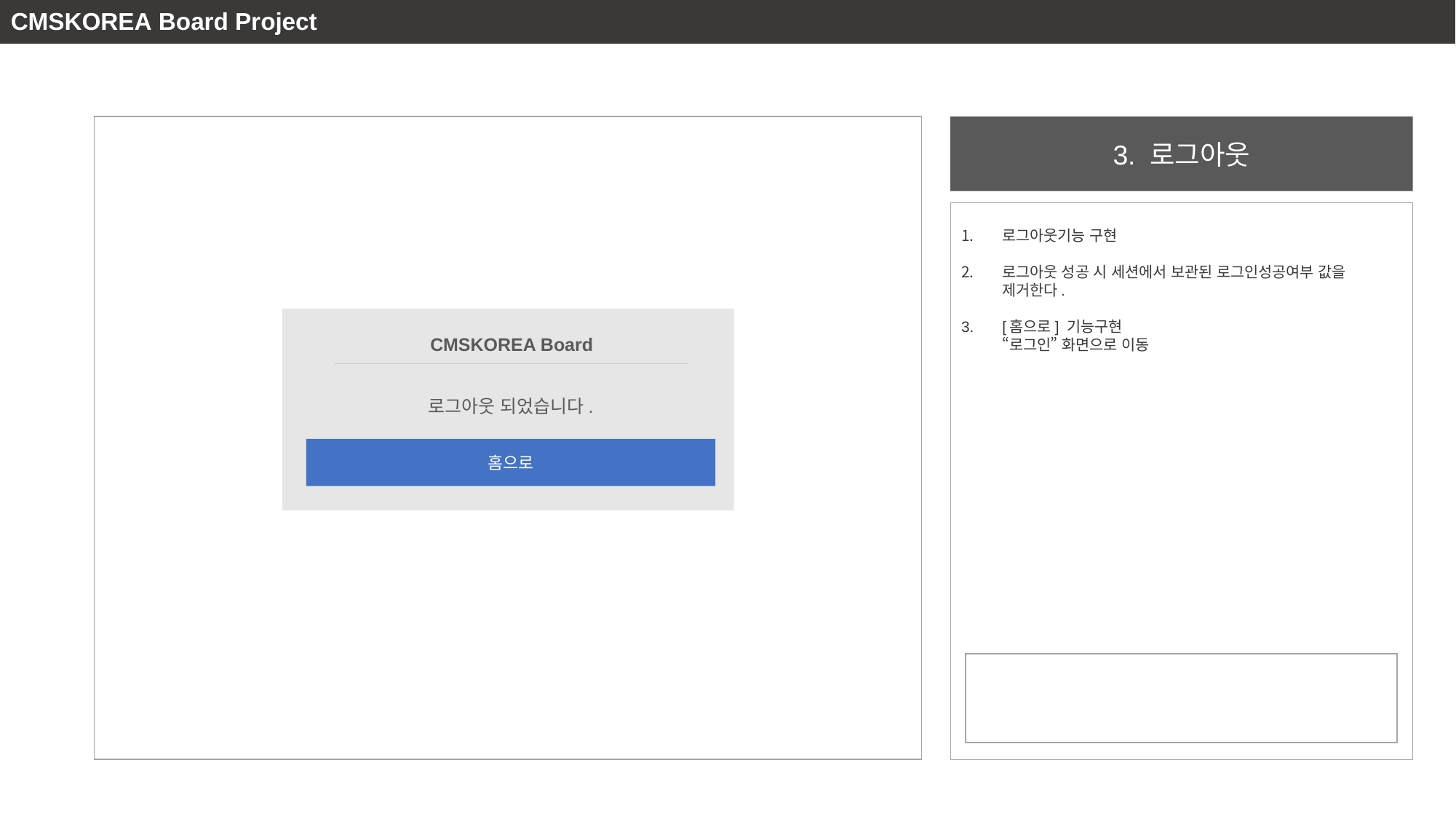

CMSKOREA Board Project

3. 로그아웃

로그아웃기능 구현

로그아웃 성공 시 세션에서 보관된 로그인성공여부 값을 제거한다.
[홈으로] 기능구현
“로그인” 화면으로 이동

CMSKOREA Board
로그아웃 되었습니다.
홈으로